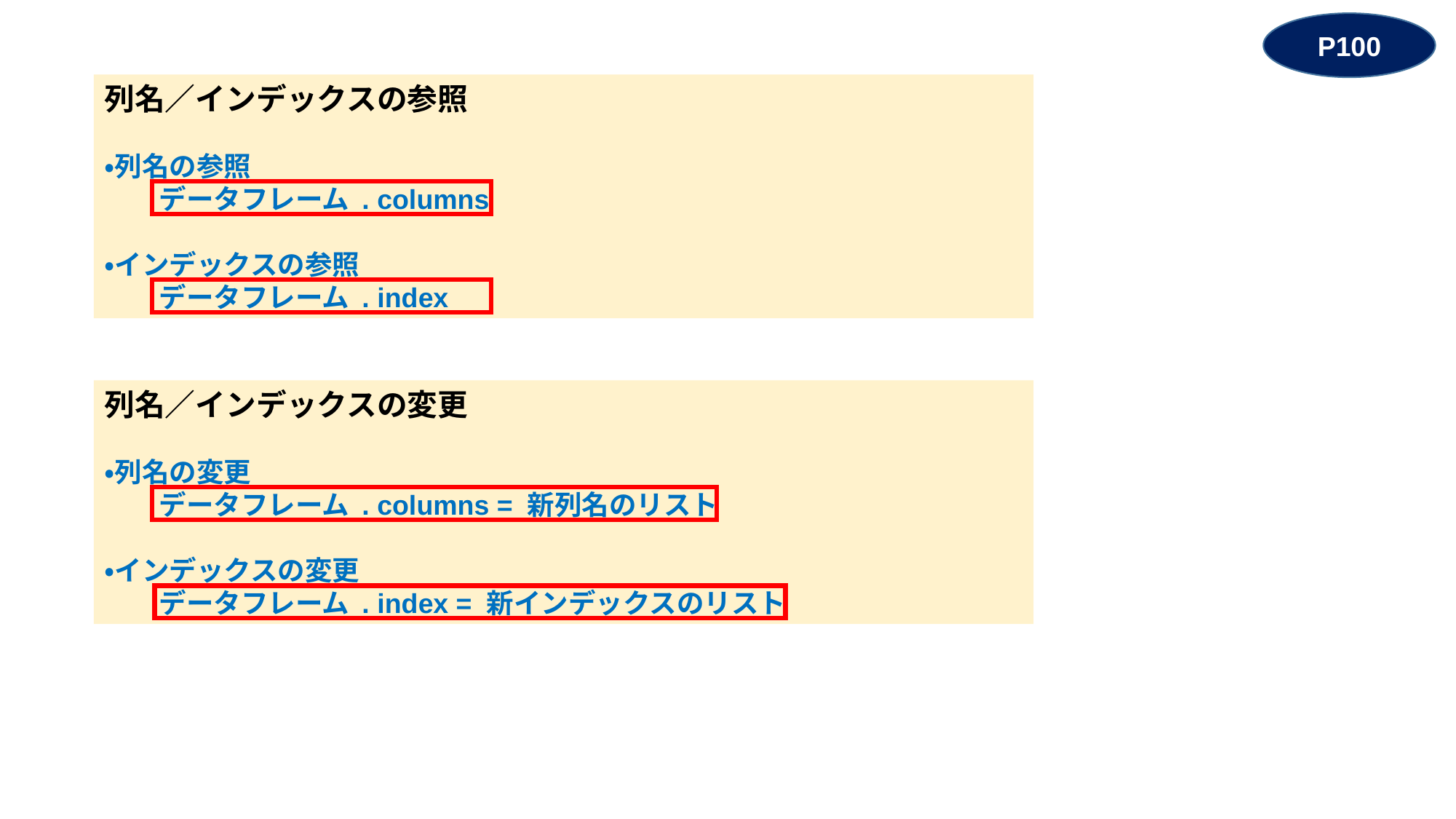

P100
列名／インデックスの参照

・列名の参照
　　データフレーム . columns

・インデックスの参照
　　データフレーム . index

列名／インデックスの変更

・列名の変更
　　データフレーム . columns = 新列名のリスト

・インデックスの変更
　　データフレーム . index = 新インデックスのリスト